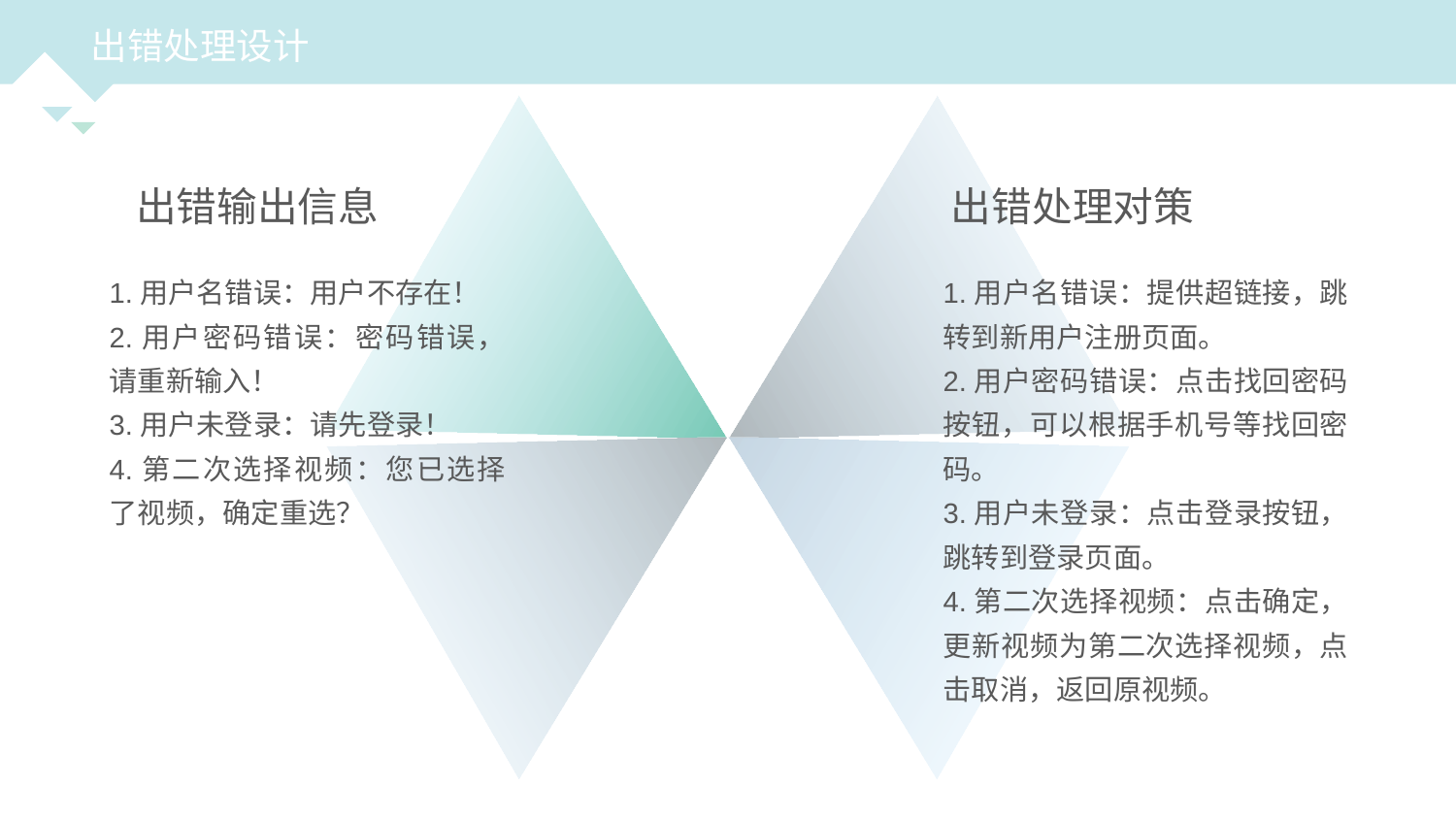

出错处理设计

出错输出信息

出错处理对策
1.用户名错误：用户不存在！
2.用户密码错误：密码错误，请重新输入！
3.用户未登录：请先登录！
4.第二次选择视频：您已选择了视频，确定重选？

1.用户名错误：提供超链接，跳转到新用户注册页面。
2.用户密码错误：点击找回密码按钮，可以根据手机号等找回密码。
3.用户未登录：点击登录按钮，跳转到登录页面。
4.第二次选择视频：点击确定，更新视频为第二次选择视频，点击取消，返回原视频。